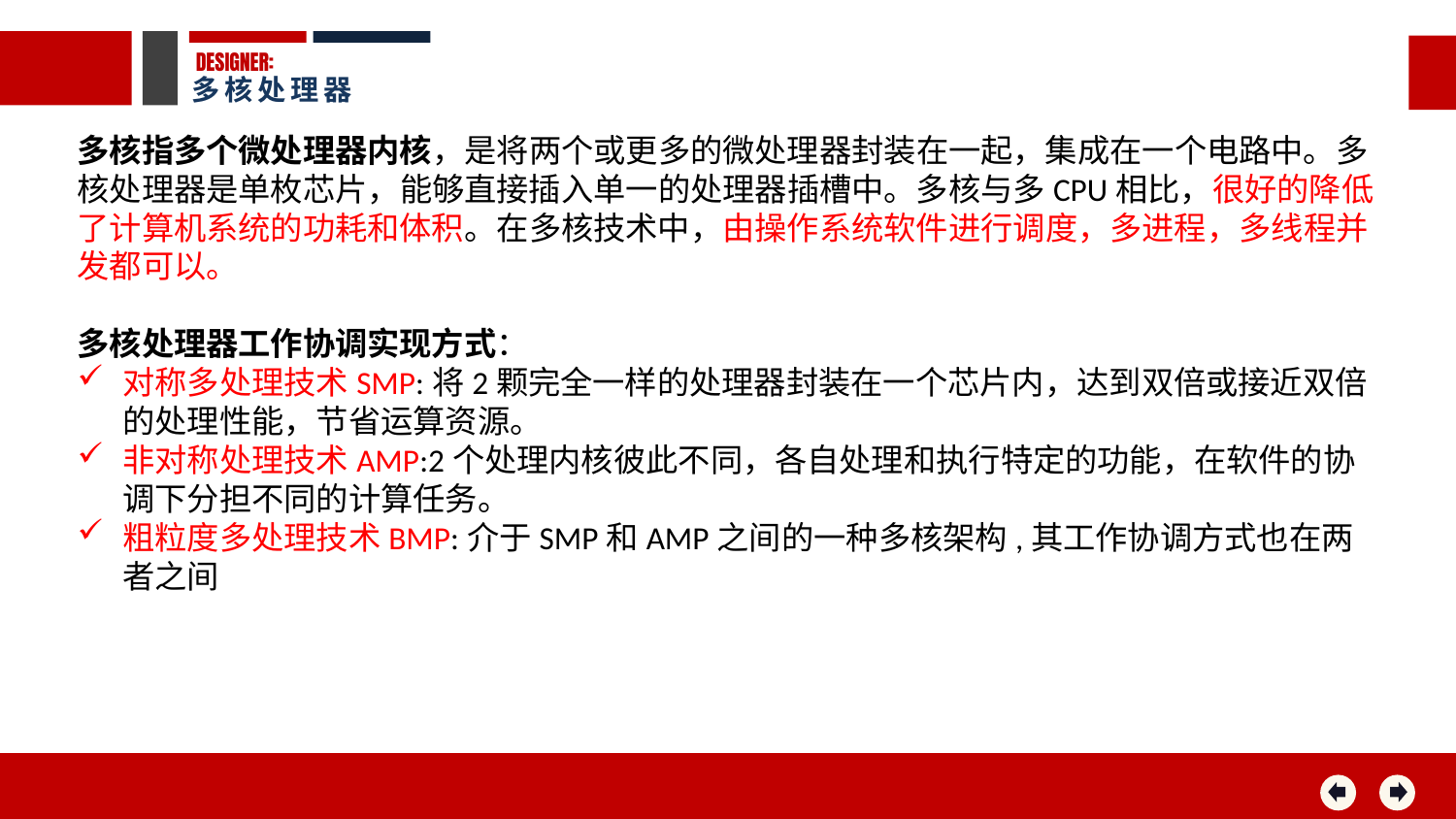

DESIGNER:
多核处理器
多核指多个微处理器内核，是将两个或更多的微处理器封装在一起，集成在一个电路中。多核处理器是单枚芯片，能够直接插入单一的处理器插槽中。多核与多CPU相比，很好的降低了计算机系统的功耗和体积。在多核技术中，由操作系统软件进行调度，多进程，多线程并发都可以。

多核处理器工作协调实现方式：
对称多处理技术SMP:将2颗完全一样的处理器封装在一个芯片内，达到双倍或接近双倍的处理性能，节省运算资源。
非对称处理技术AMP:2个处理内核彼此不同，各自处理和执行特定的功能，在软件的协调下分担不同的计算任务。
粗粒度多处理技术BMP:介于SMP和AMP之间的一种多核架构,其工作协调方式也在两者之间